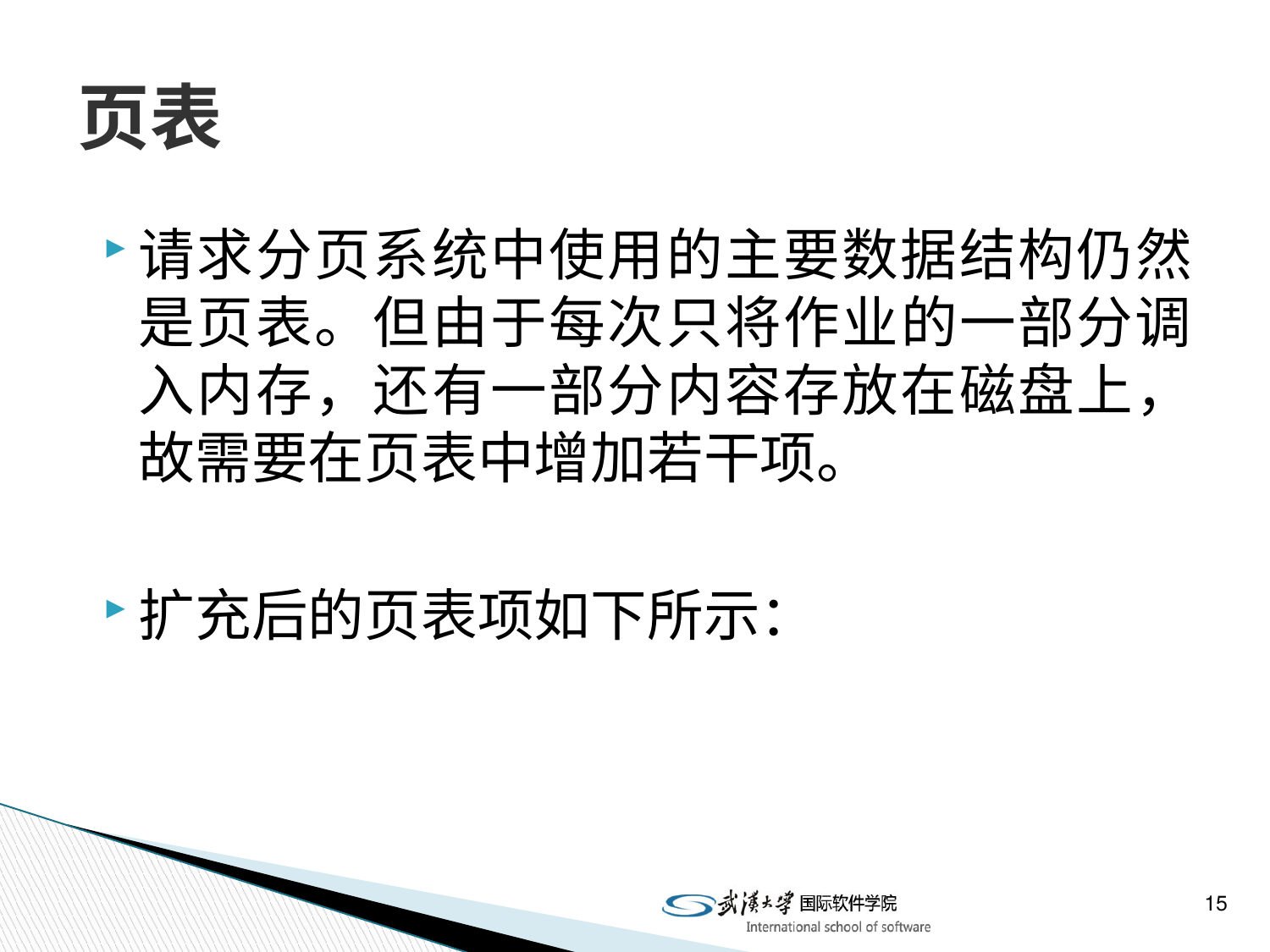

# 页表
请求分页系统中使用的主要数据结构仍然是页表。但由于每次只将作业的一部分调入内存，还有一部分内容存放在磁盘上，故需要在页表中增加若干项。

扩充后的页表项如下所示：